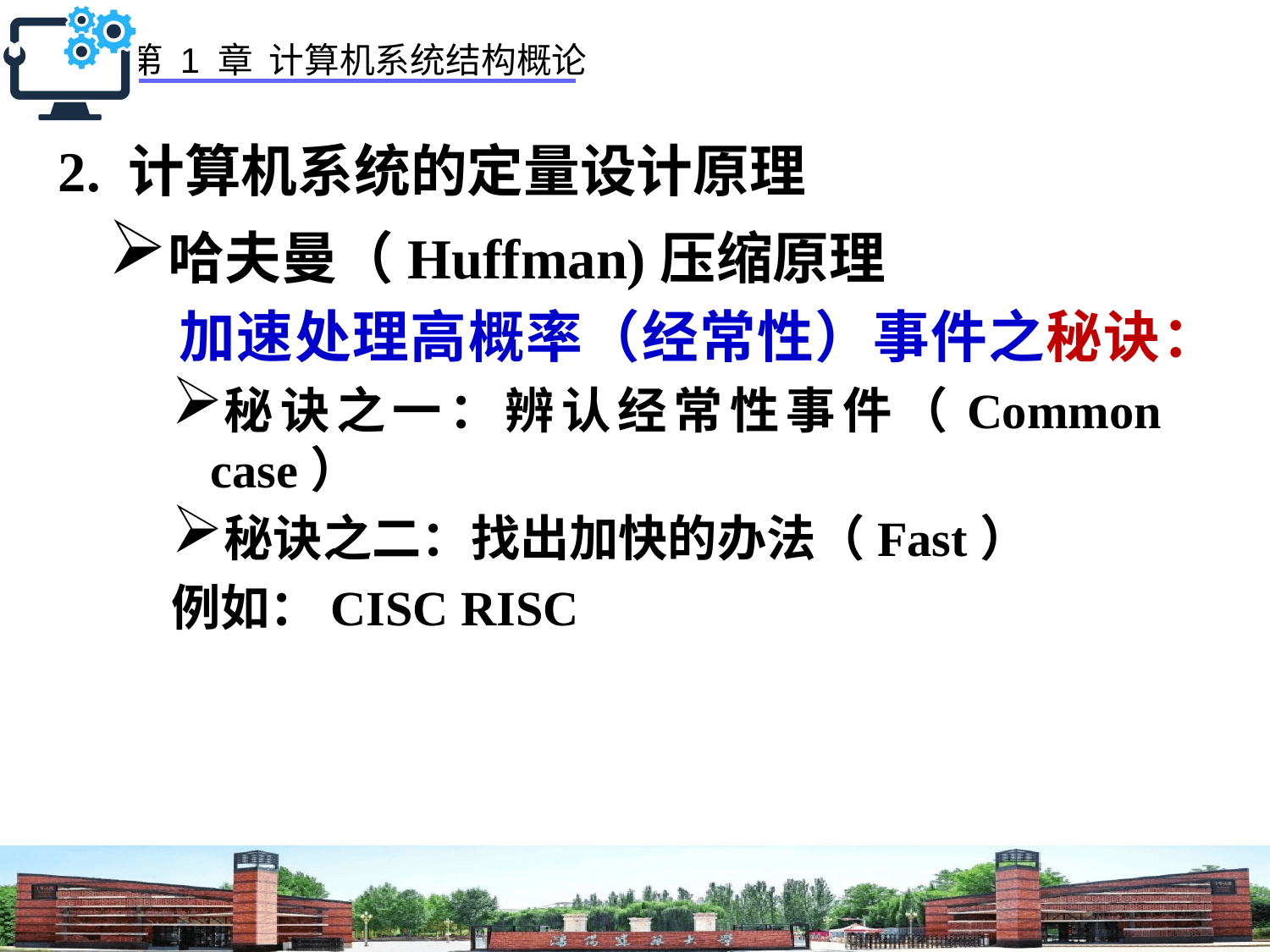

# 2. 计算机系统的定量设计原理
哈夫曼（Huffman)压缩原理
    加速处理高概率（经常性）事件之秘诀：
秘诀之一：辨认经常性事件（Common case）
秘诀之二：找出加快的办法（Fast）
例如：CISC RISC